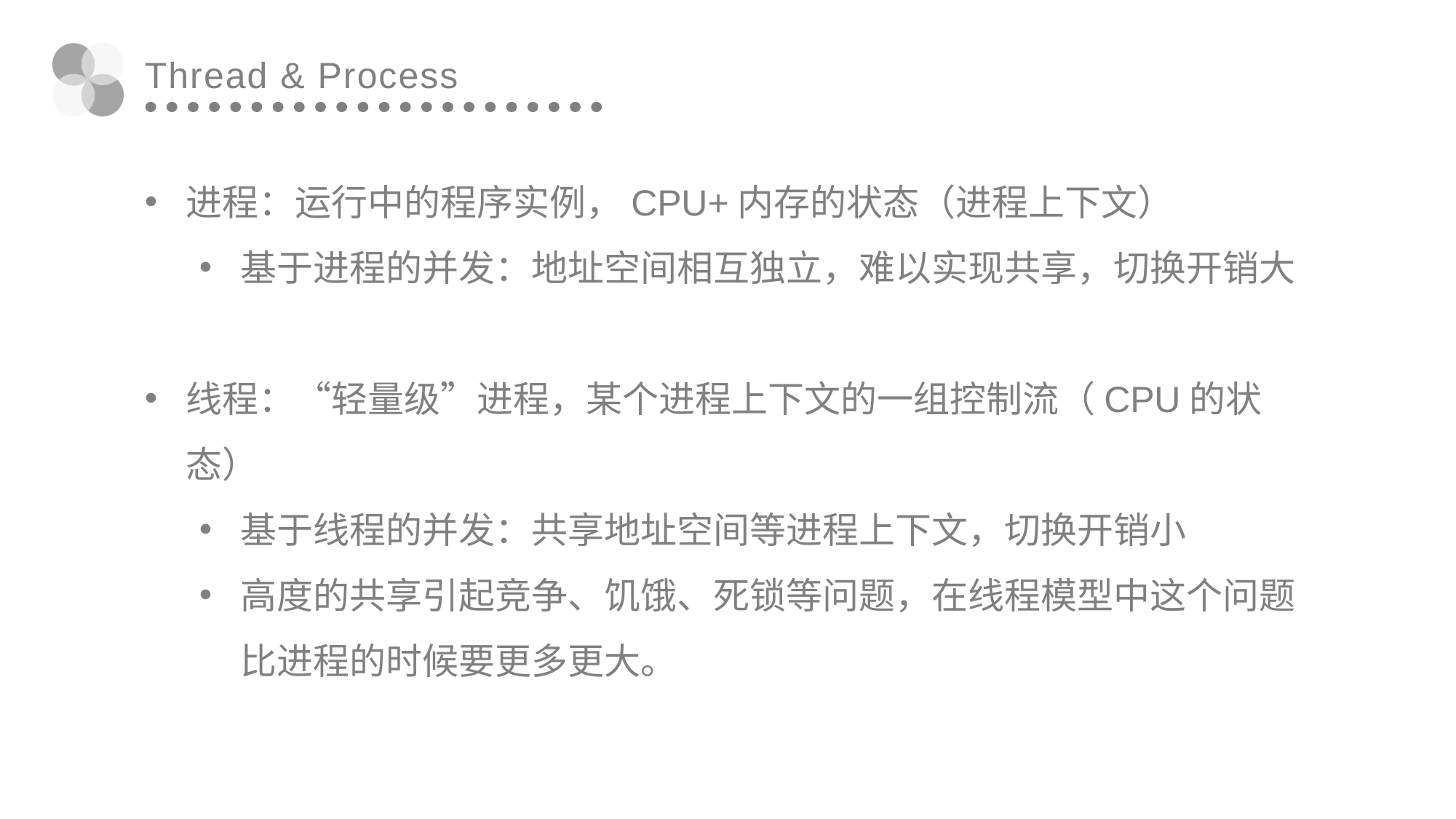

Thread & Process
进程：运行中的程序实例，CPU+内存的状态（进程上下文）
基于进程的并发：地址空间相互独立，难以实现共享，切换开销大

线程：“轻量级”进程，某个进程上下文的一组控制流（CPU的状态）
基于线程的并发：共享地址空间等进程上下文，切换开销小
高度的共享引起竞争、饥饿、死锁等问题，在线程模型中这个问题比进程的时候要更多更大。